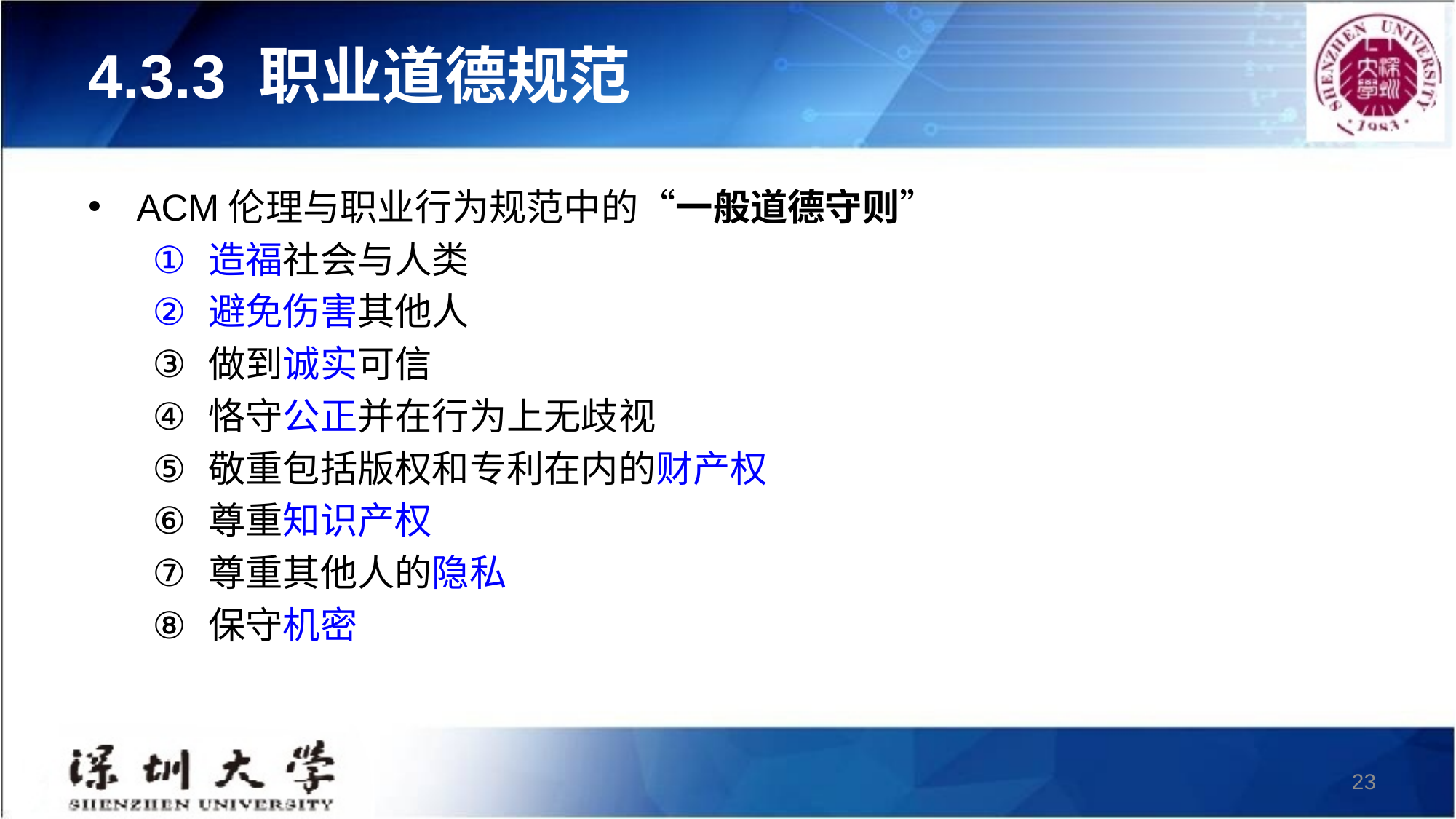

# 4.3.3 职业道德规范
ACM伦理与职业行为规范中的“一般道德守则”
造福社会与人类
避免伤害其他人
做到诚实可信
恪守公正并在行为上无歧视
敬重包括版权和专利在内的财产权
尊重知识产权
尊重其他人的隐私
保守机密
23